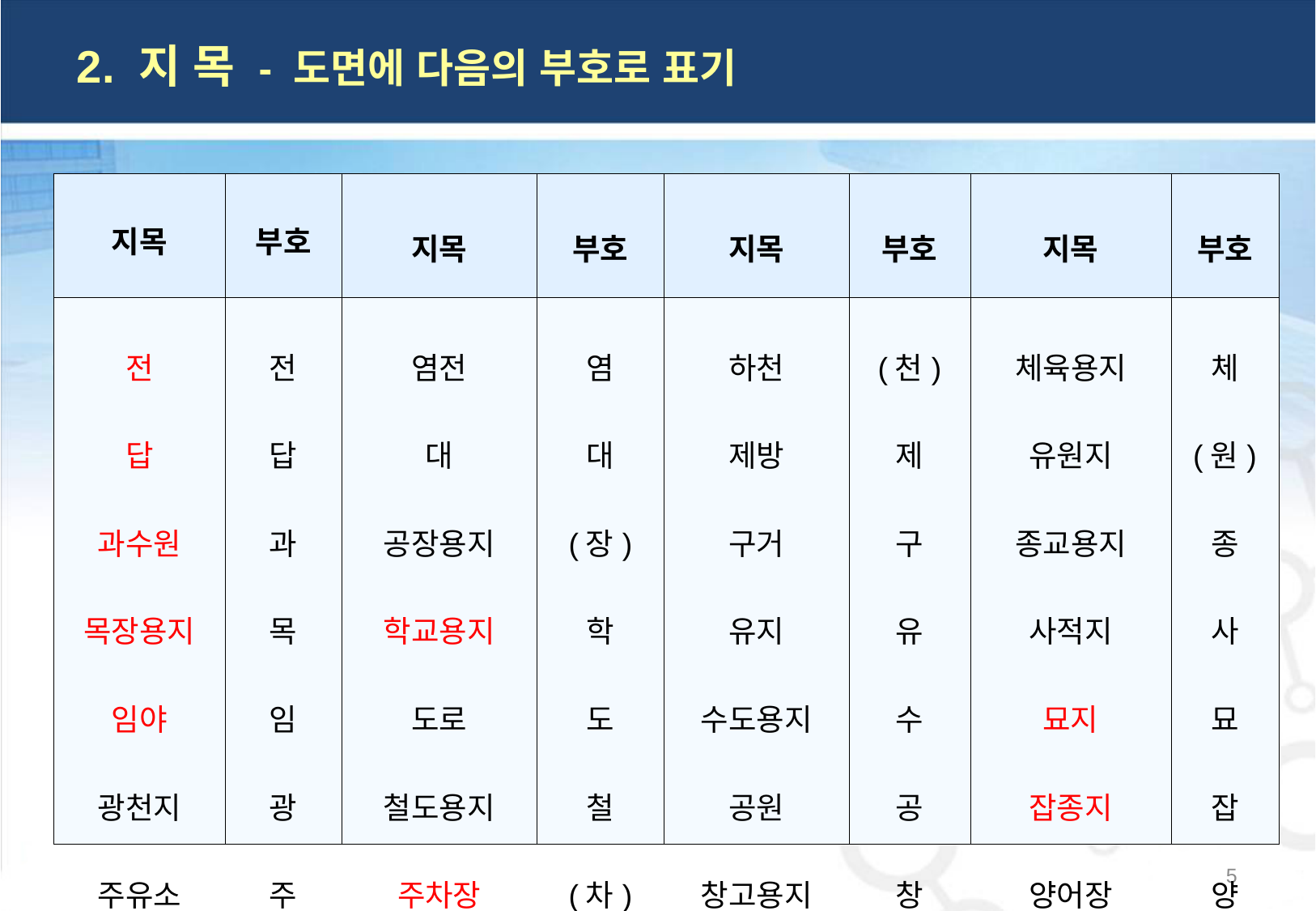

2. 지 목 - 도면에 다음의 부호로 표기

| 지목 | 부호 | 지목 | 부호 | 지목 | 부호 | 지목 | 부호 |
| --- | --- | --- | --- | --- | --- | --- | --- |
| 전 답 과수원 목장용지 임야 광천지 주유소 | 전 답 과 목 임 광 주 | 염전 대 공장용지 학교용지 도로 철도용지 주차장 | 염 대 (장) 학 도 철 (차) | 하천 제방 구거 유지 수도용지 공원 창고용지 | (천) 제 구 유 수 공 창 | 체육용지 유원지 종교용지 사적지 묘지 잡종지 양어장 | 체 (원) 종 사 묘 잡 양 |

5